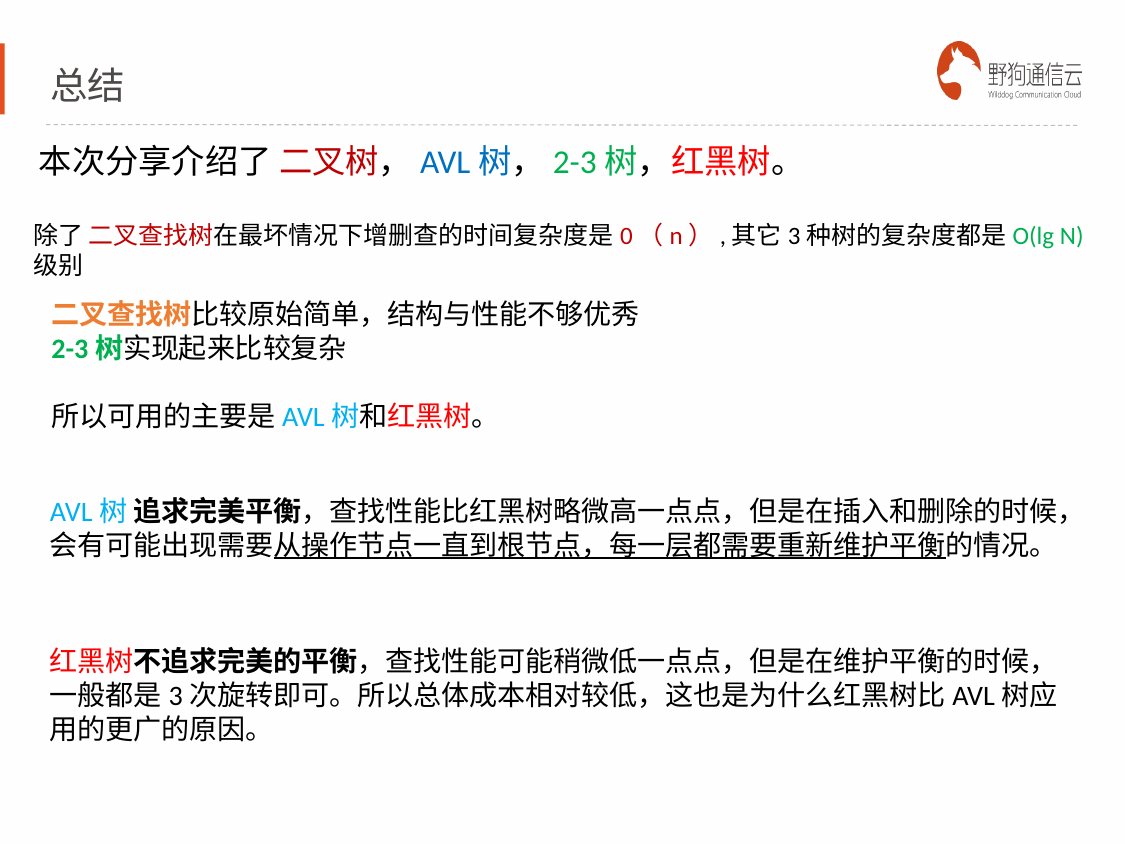

# 总结
本次分享介绍了 二叉树，AVL树，2-3树，红黑树。
除了 二叉查找树在最坏情况下增删查的时间复杂度是0（n）,其它3种树的复杂度都是O(lg N)级别
二叉查找树比较原始简单，结构与性能不够优秀
2-3树实现起来比较复杂

所以可用的主要是AVL树和红黑树。
AVL树 追求完美平衡，查找性能比红黑树略微高一点点，但是在插入和删除的时候，会有可能出现需要从操作节点一直到根节点，每一层都需要重新维护平衡的情况。
红黑树不追求完美的平衡，查找性能可能稍微低一点点，但是在维护平衡的时候，一般都是3次旋转即可。所以总体成本相对较低，这也是为什么红黑树比AVL树应用的更广的原因。